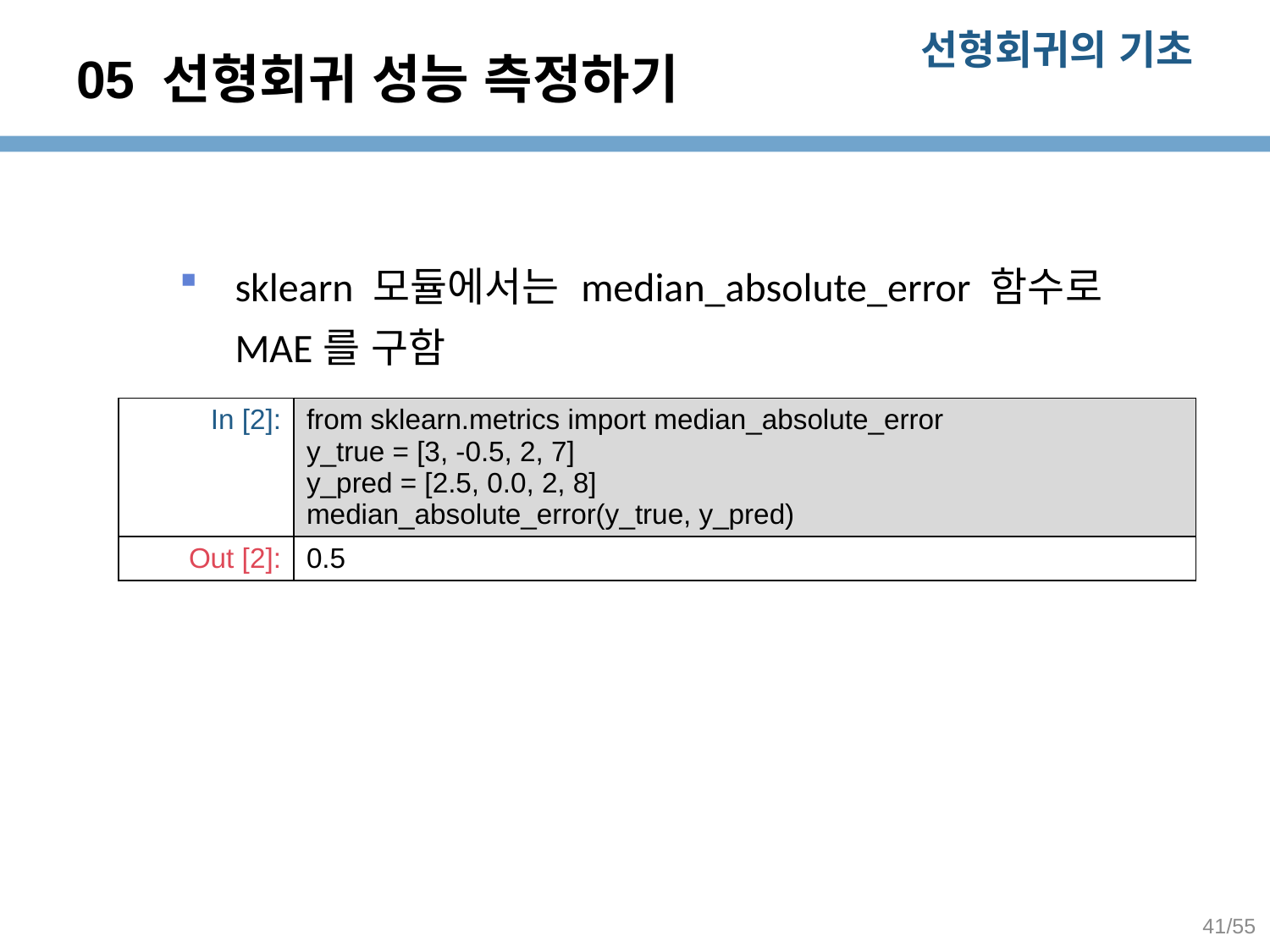

# 05 선형회귀 성능 측정하기

sklearn 모듈에서는 median_absolute_error 함수로 MAE를 구함
| In [2]: | from sklearn.metrics import median\_absolute\_error y\_true = [3, -0.5, 2, 7] y\_pred = [2.5, 0.0, 2, 8] median\_absolute\_error(y\_true, y\_pred) |
| --- | --- |
| Out [2]: | 0.5 |
41/55